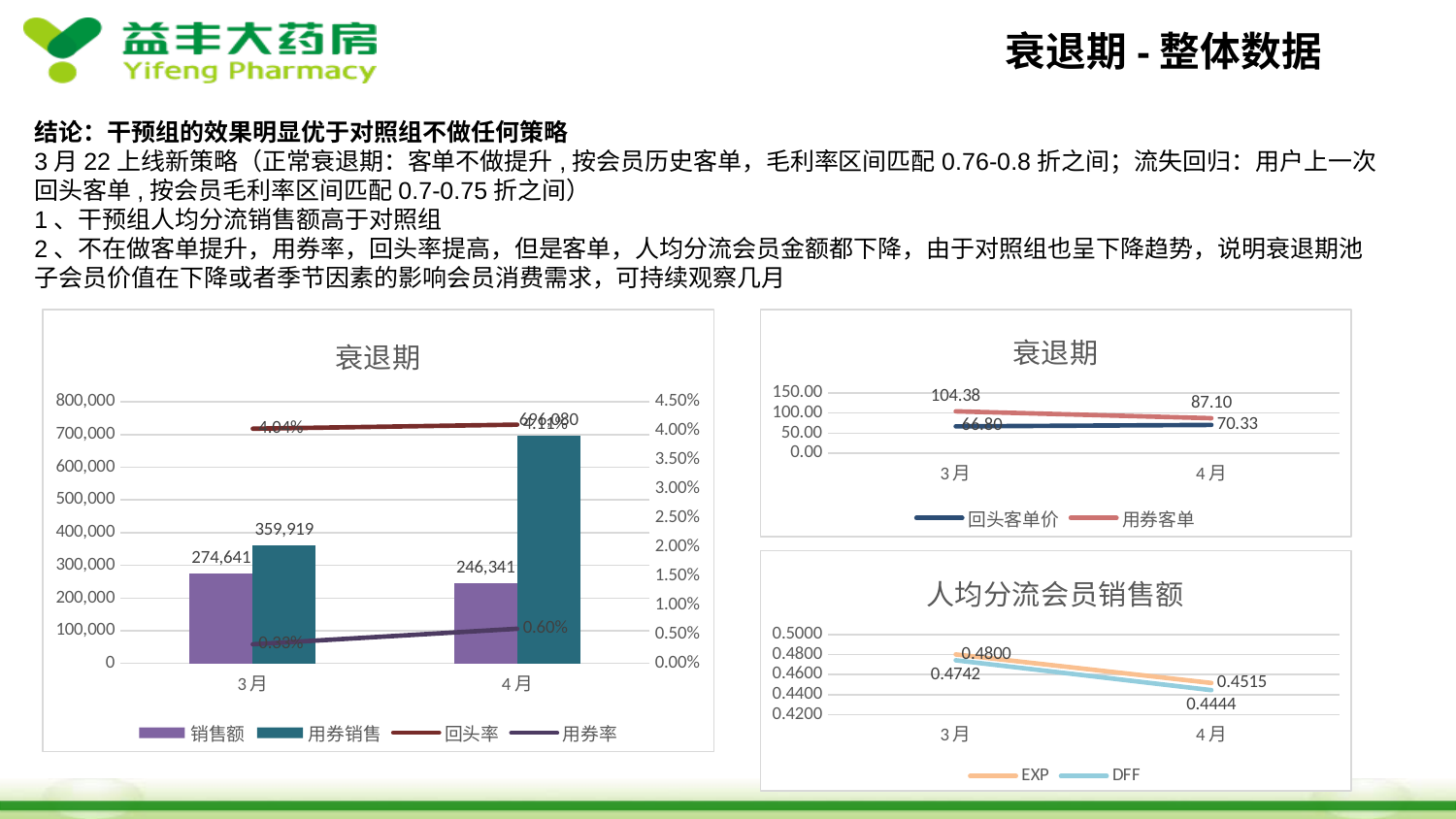

衰退期-整体数据
结论：干预组的效果明显优于对照组不做任何策略
3月22上线新策略（正常衰退期：客单不做提升,按会员历史客单，毛利率区间匹配0.76-0.8折之间；流失回归：用户上一次回头客单,按会员毛利率区间匹配0.7-0.75折之间）
1、干预组人均分流销售额高于对照组
2、不在做客单提升，用券率，回头率提高，但是客单，人均分流会员金额都下降，由于对照组也呈下降趋势，说明衰退期池子会员价值在下降或者季节因素的影响会员消费需求，可持续观察几月

### Chart: 衰退期

| Category | 销售额 | 用券销售 | 回头率 | 用券率 |
|---|---|---|---|---|
| 3月 | 274640.889979993 | 359919.41 | 0.0403868935411208 | 0.00329938892408152 |
| 4月 | 246341.300385745 | 696080.27 | 0.0410862698101986 | 0.00597107703526163 |

### Chart: 衰退期

| Category | 回头客单价 | 用券客单 |
|---|---|---|
| 3月 | 66.8028031342229 | 104.384979698376 |
| 4月 | 70.3277947402181 | 87.0971308808809 |

### Chart: 人均分流会员销售额

| Category | EXP | DFF |
|---|---|---|
| 3月 | 0.479965703185267 | 0.474175477385746 |
| 4月 | 0.451541901600343 | 0.444384977872871 |